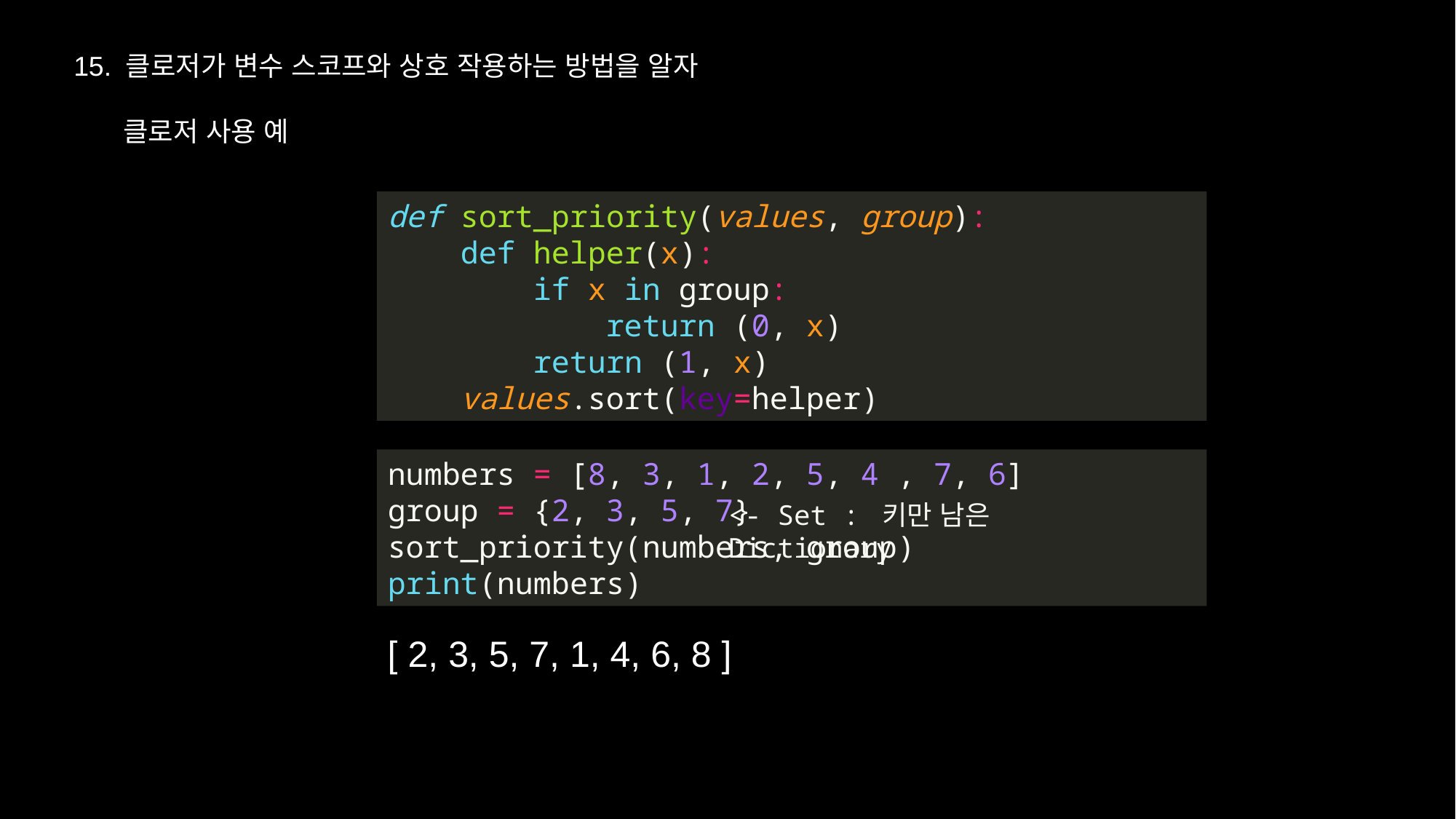

15. 클로저가 변수 스코프와 상호 작용하는 방법을 알자
클로저 사용 예
def sort_priority(values, group):
    def helper(x):
        if x in group:
            return (0, x)
        return (1, x)
    values.sort(key=helper)
numbers = [8, 3, 1, 2, 5, 4 , 7, 6]
group = {2, 3, 5, 7}
sort_priority(numbers, group)
print(numbers)
<- Set : 키만 남은 Dictionary
[ 2, 3, 5, 7, 1, 4, 6, 8 ]